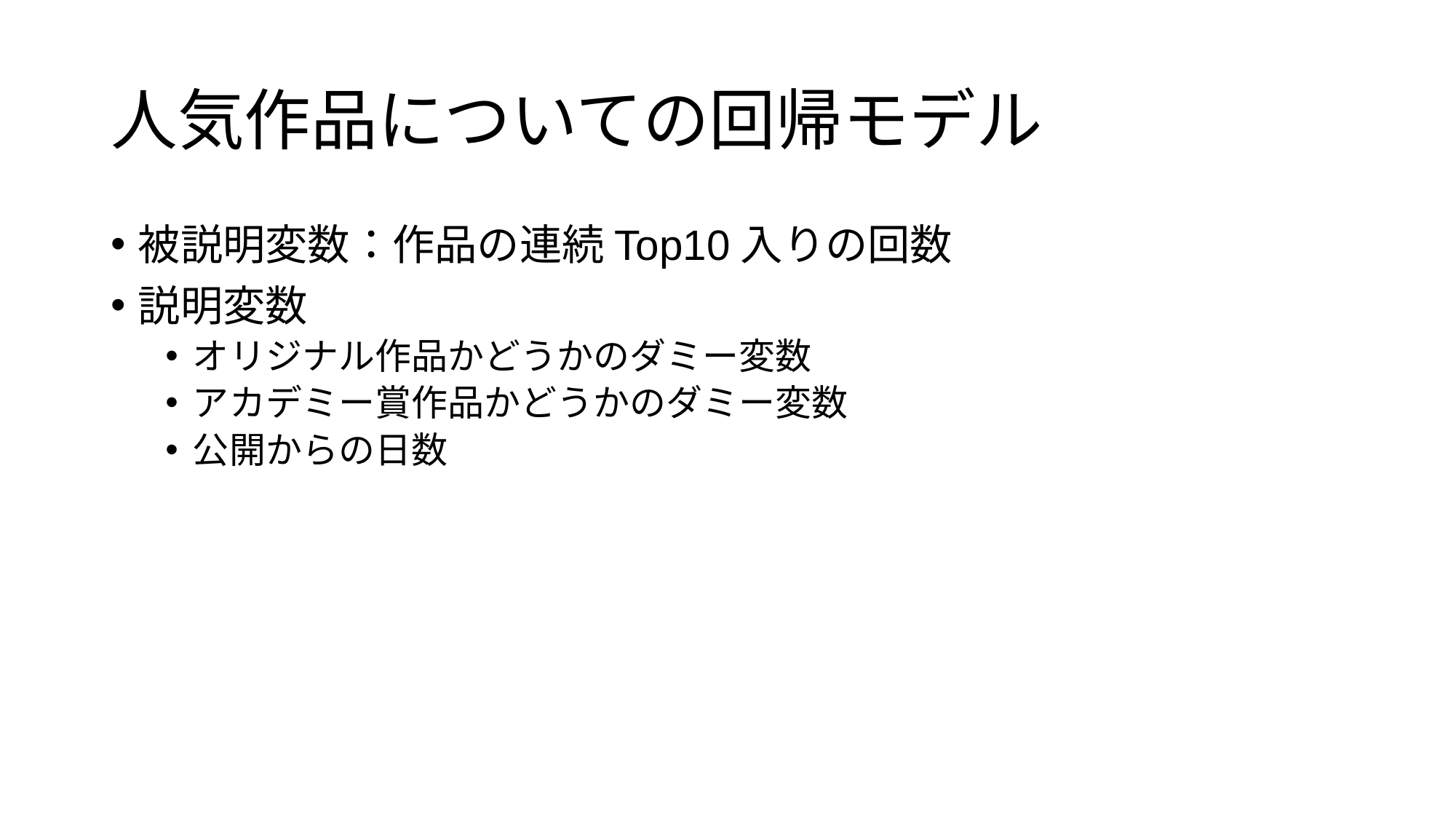

# 人気作品についての回帰モデル
被説明変数：作品の連続Top10入りの回数
説明変数
オリジナル作品かどうかのダミー変数
アカデミー賞作品かどうかのダミー変数
公開からの日数